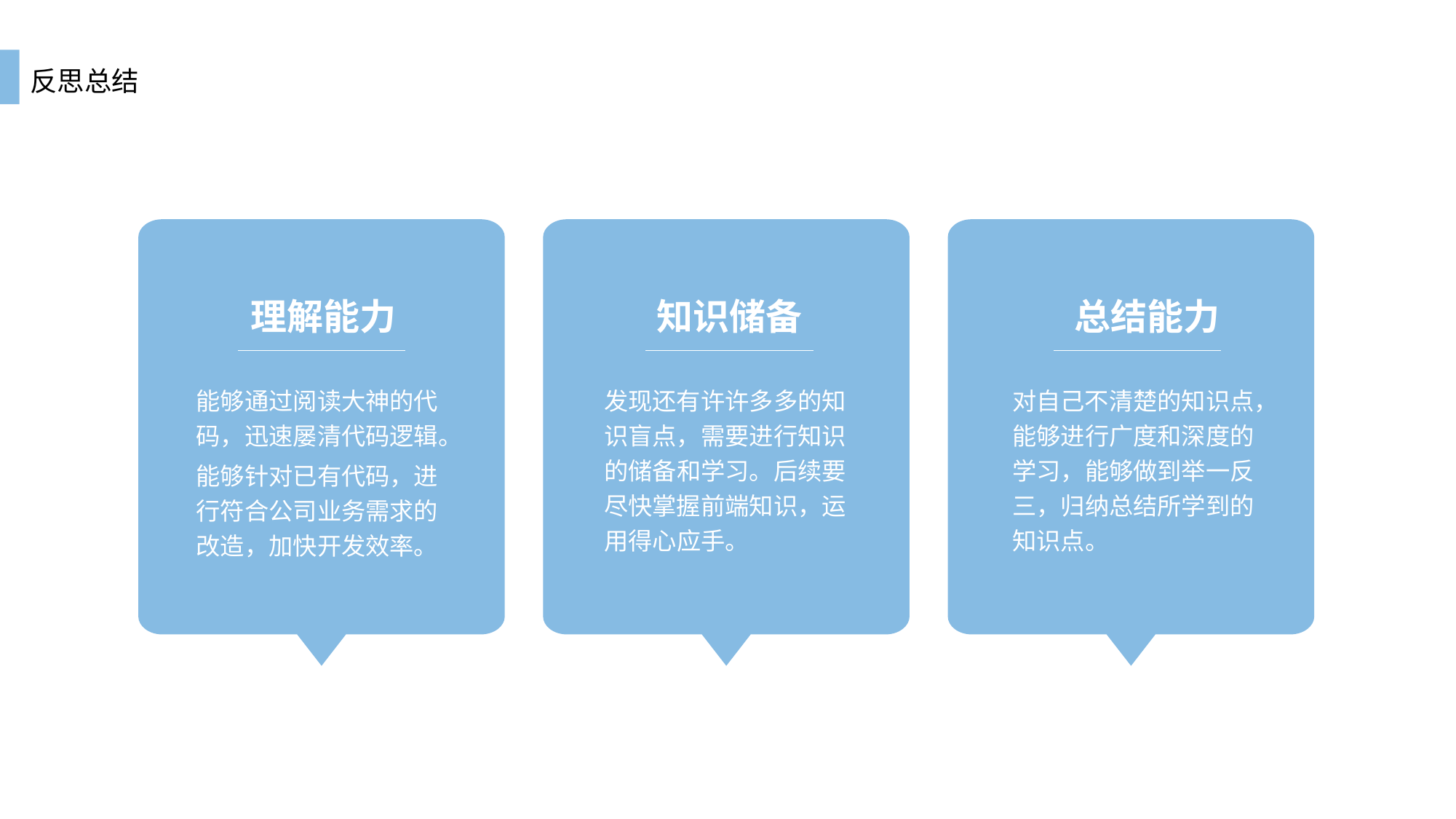

反思总结

   理解能力
   知识储备
总结能力
能够通过阅读大神的代码，迅速屡清代码逻辑。
能够针对已有代码，进行符合公司业务需求的改造，加快开发效率。
发现还有许许多多的知识盲点，需要进行知识的储备和学习。后续要尽快掌握前端知识，运用得心应手。

对自己不清楚的知识点，能够进行广度和深度的学习，能够做到举一反三，归纳总结所学到的知识点。